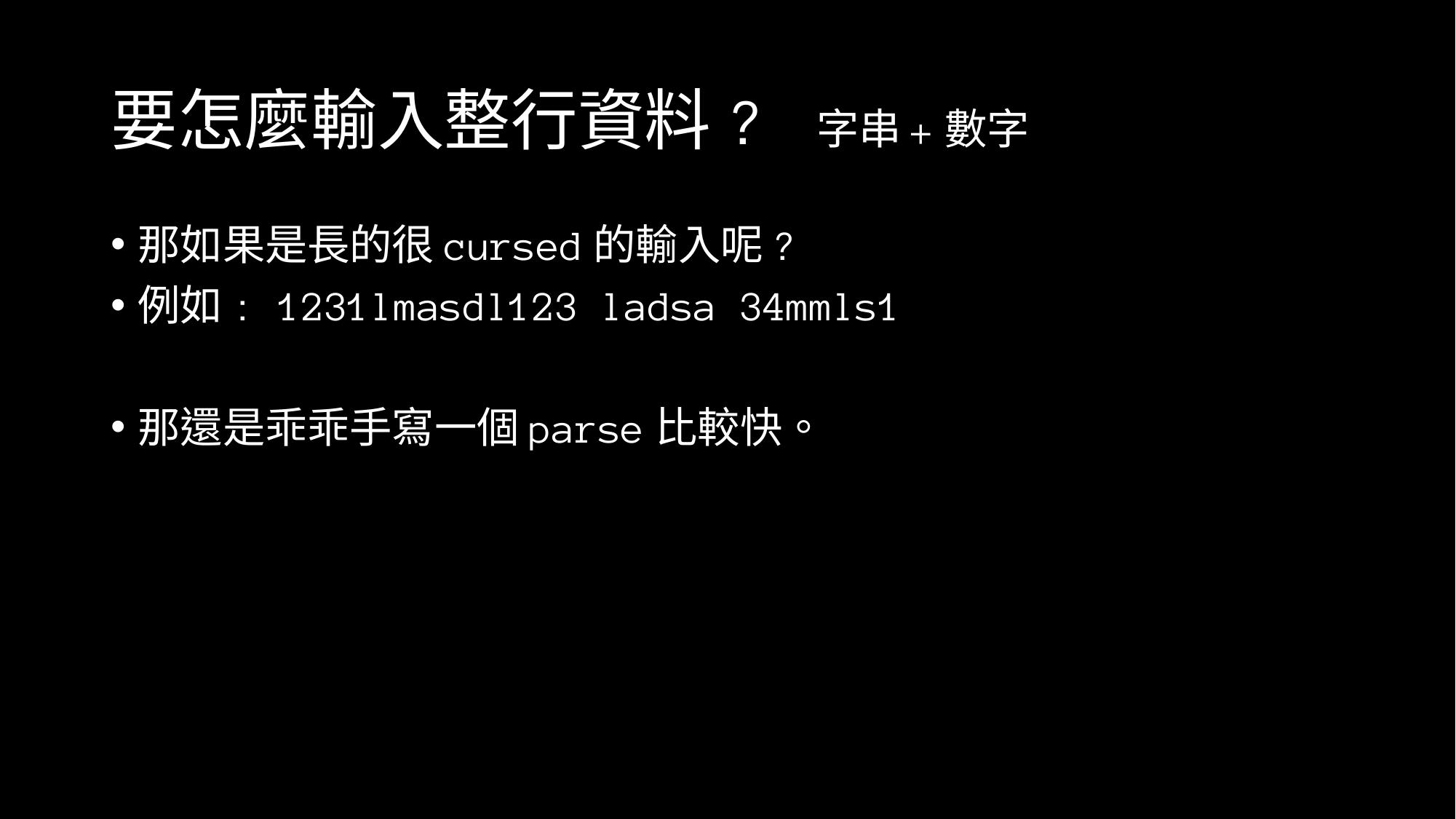

# 要怎麼輸入整行資料? 字串+數字
那如果是長的很cursed的輸入呢?
例如: 1231lmasdl123 ladsa 34mmls1

那還是乖乖手寫一個parse比較快。